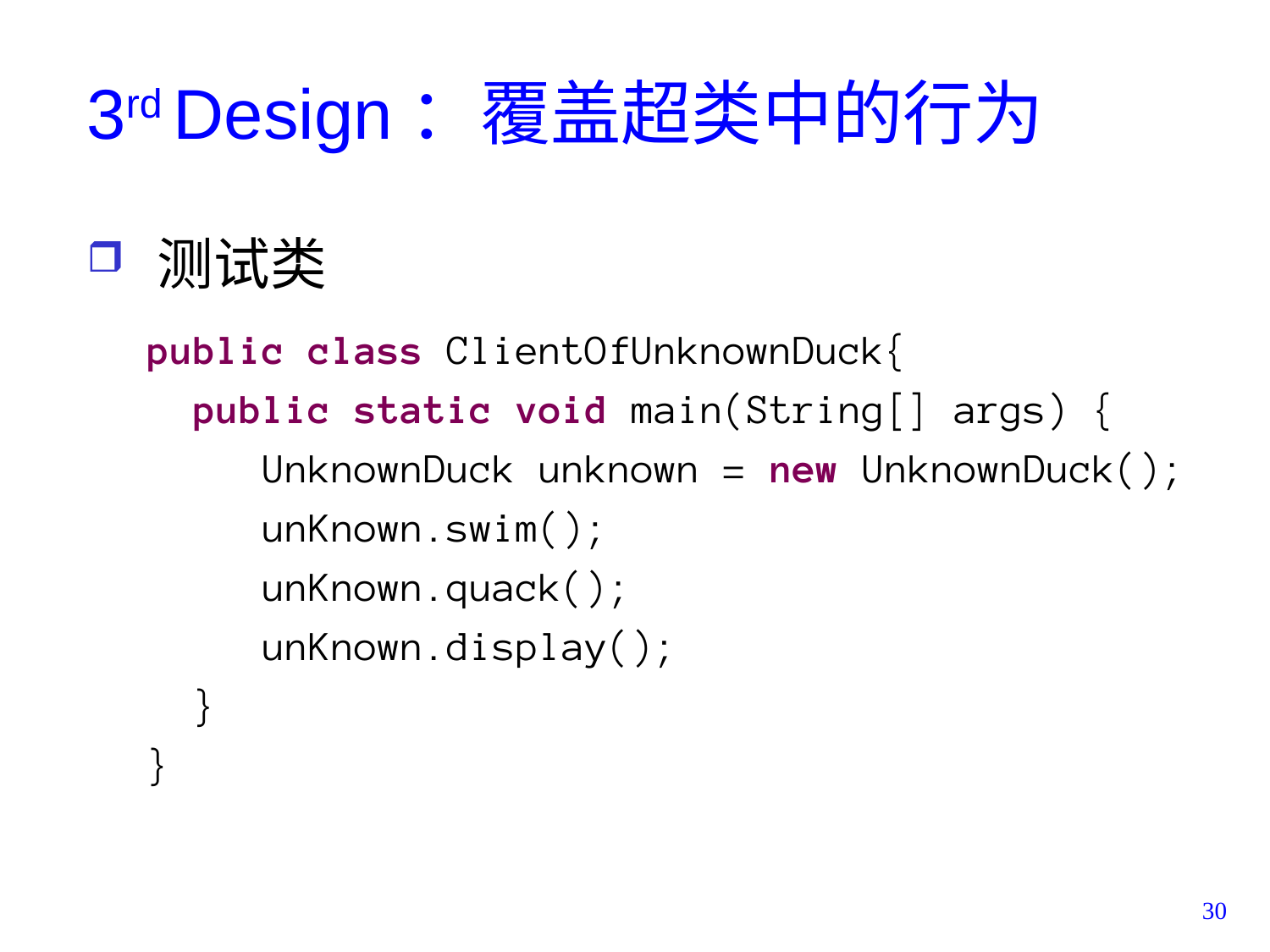

# 3rd Design：覆盖超类中的行为
 测试类
public class ClientOfUnknownDuck{
  public static void main(String[] args) {
     UnknownDuck unknown = new UnknownDuck();
     unKnown.swim();
     unKnown.quack();
     unKnown.display();
  }
}
30